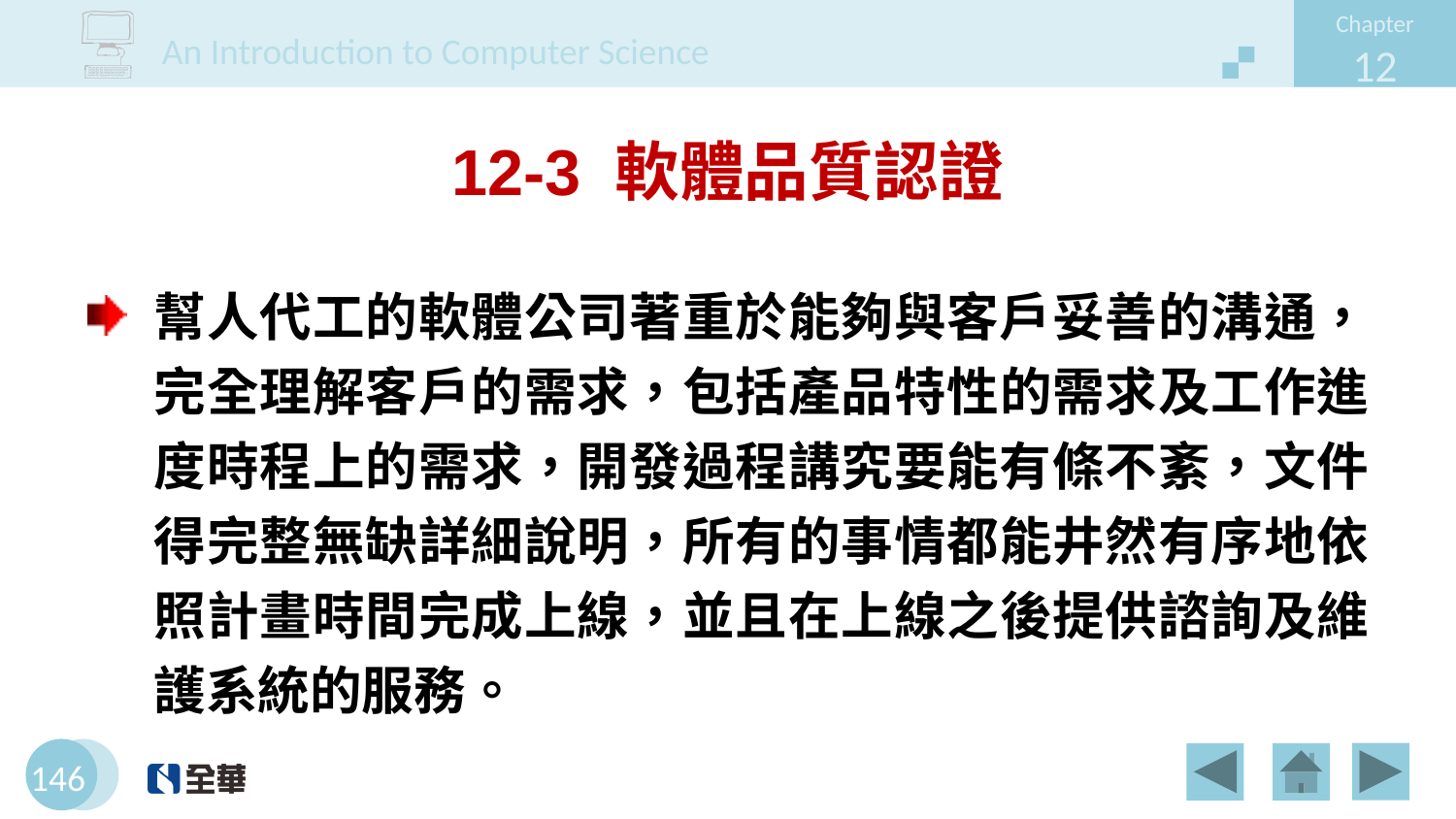

# 12-3 軟體品質認證
幫人代工的軟體公司著重於能夠與客戶妥善的溝通，完全理解客戶的需求，包括產品特性的需求及工作進度時程上的需求，開發過程講究要能有條不紊，文件得完整無缺詳細說明，所有的事情都能井然有序地依照計畫時間完成上線，並且在上線之後提供諮詢及維護系統的服務。